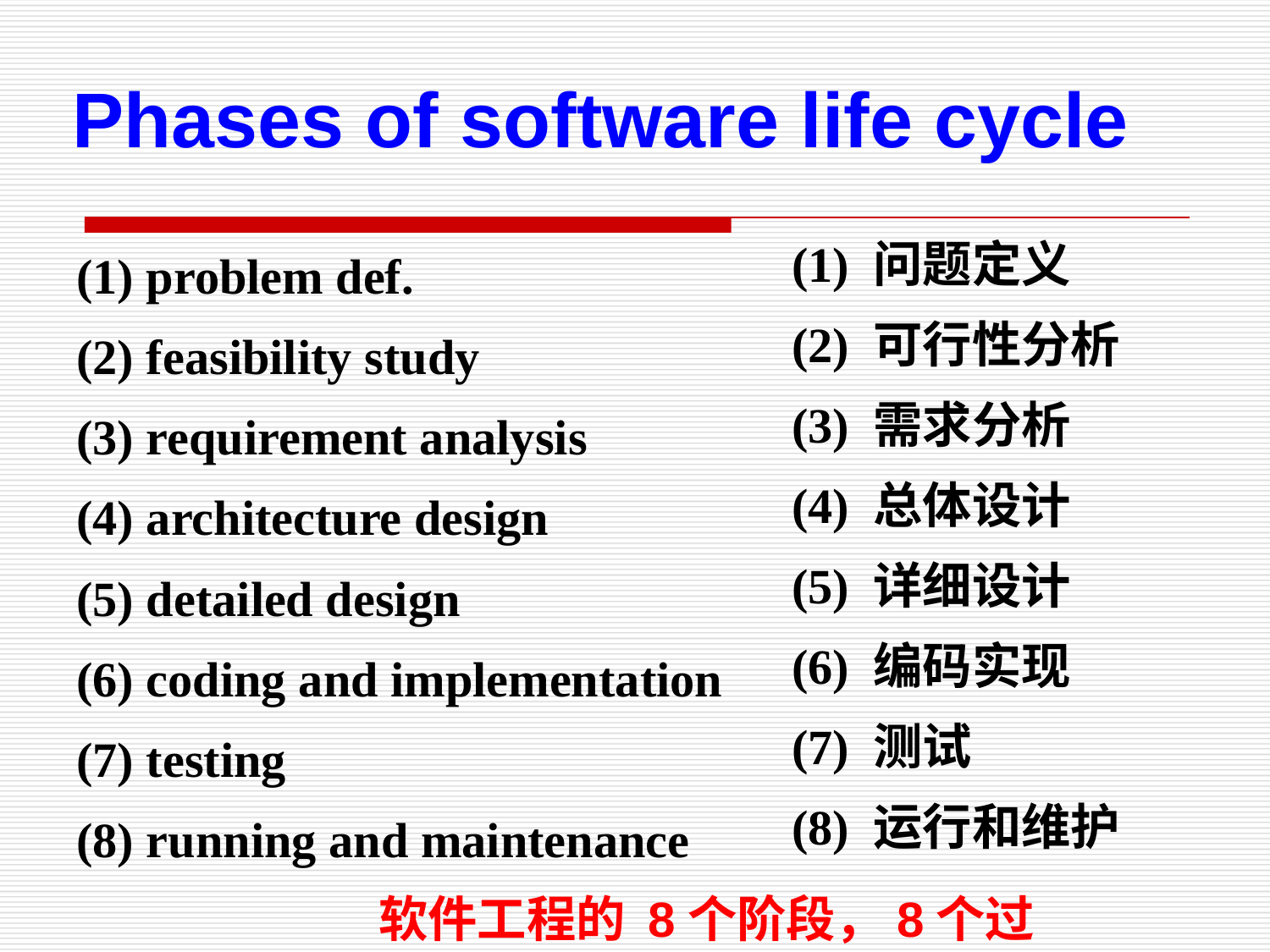

Phases of software life cycle
(1) 问题定义
(2) 可行性分析
(3) 需求分析
(4) 总体设计
(5) 详细设计
(6) 编码实现
(7) 测试
(8) 运行和维护
(1) problem def.
(2) feasibility study
(3) requirement analysis
(4) architecture design
(5) detailed design
(6) coding and implementation
(7) testing
(8) running and maintenance
软件工程的 8个阶段，8个过程